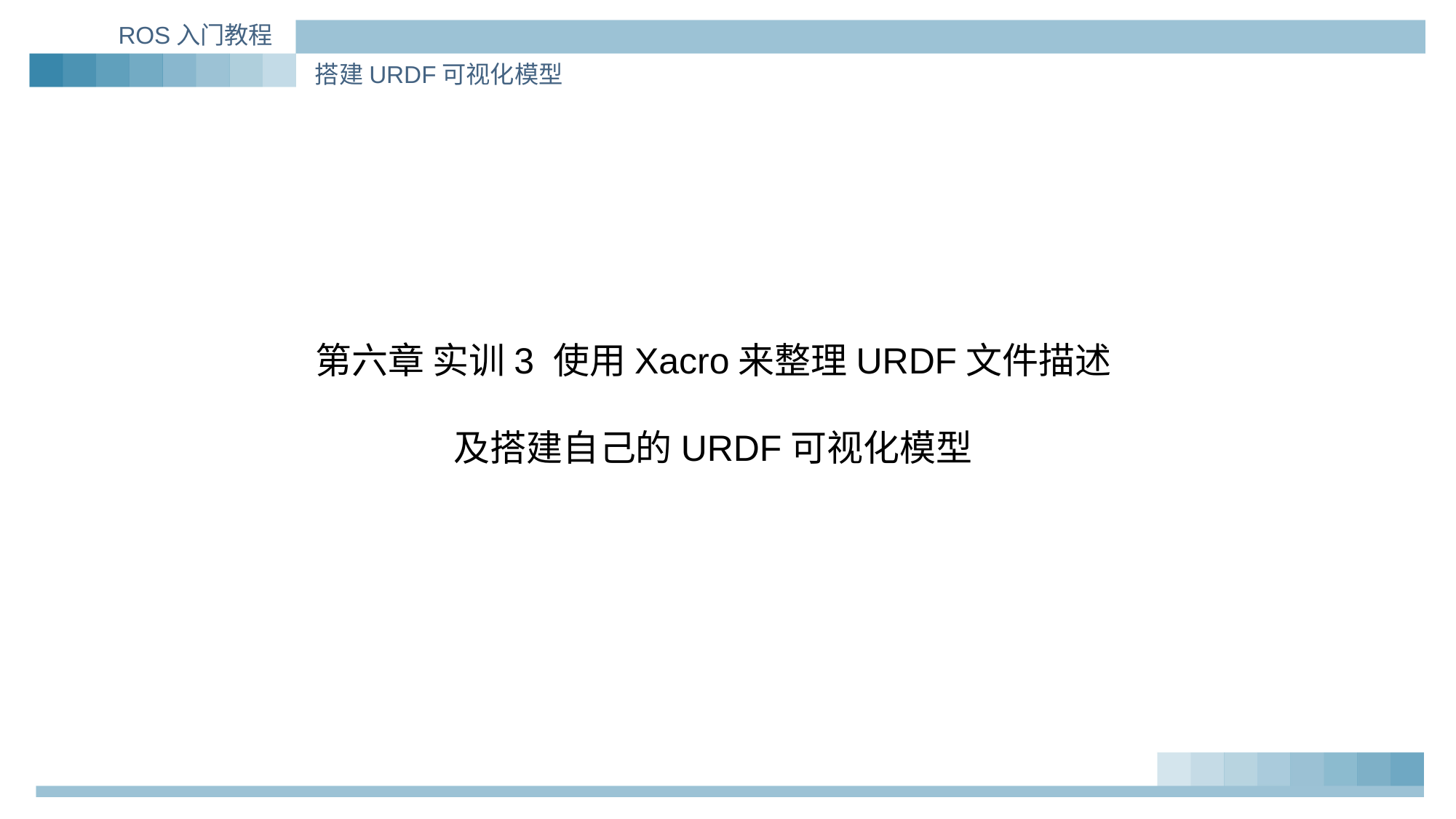

ROS入门教程
搭建URDF可视化模型
# 第六章 实训3 使用Xacro来整理URDF文件描述 及搭建自己的URDF可视化模型